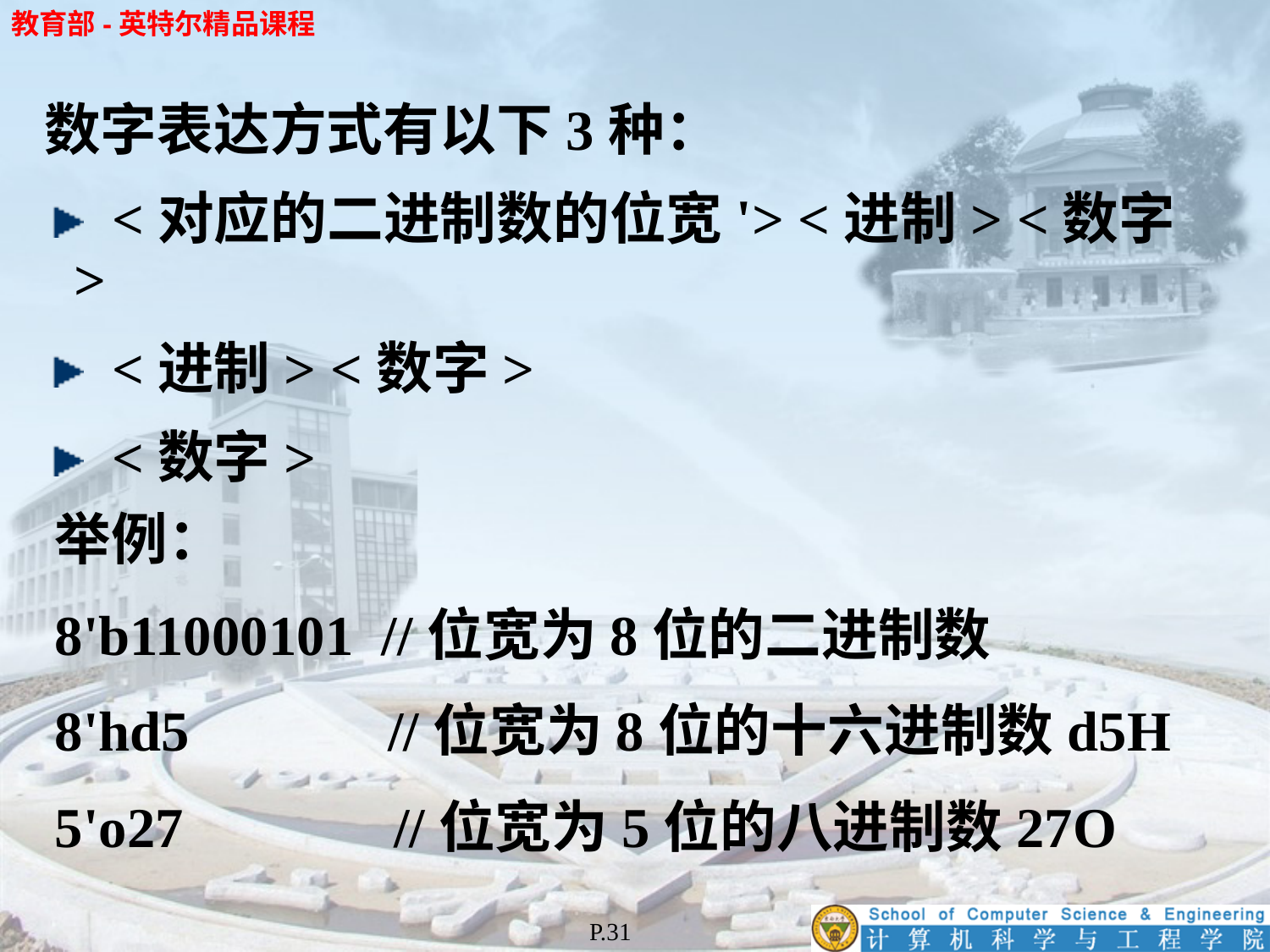

数字表达方式有以下3种：
  <对应的二进制数的位宽'> <进制> <数字>
  <进制> <数字>
  <数字>
举例：
8'b11000101  //位宽为8位的二进制数
8'hd5              //位宽为8位的十六进制数d5H
5'o27	      //位宽为5位的八进制数27O
P.31